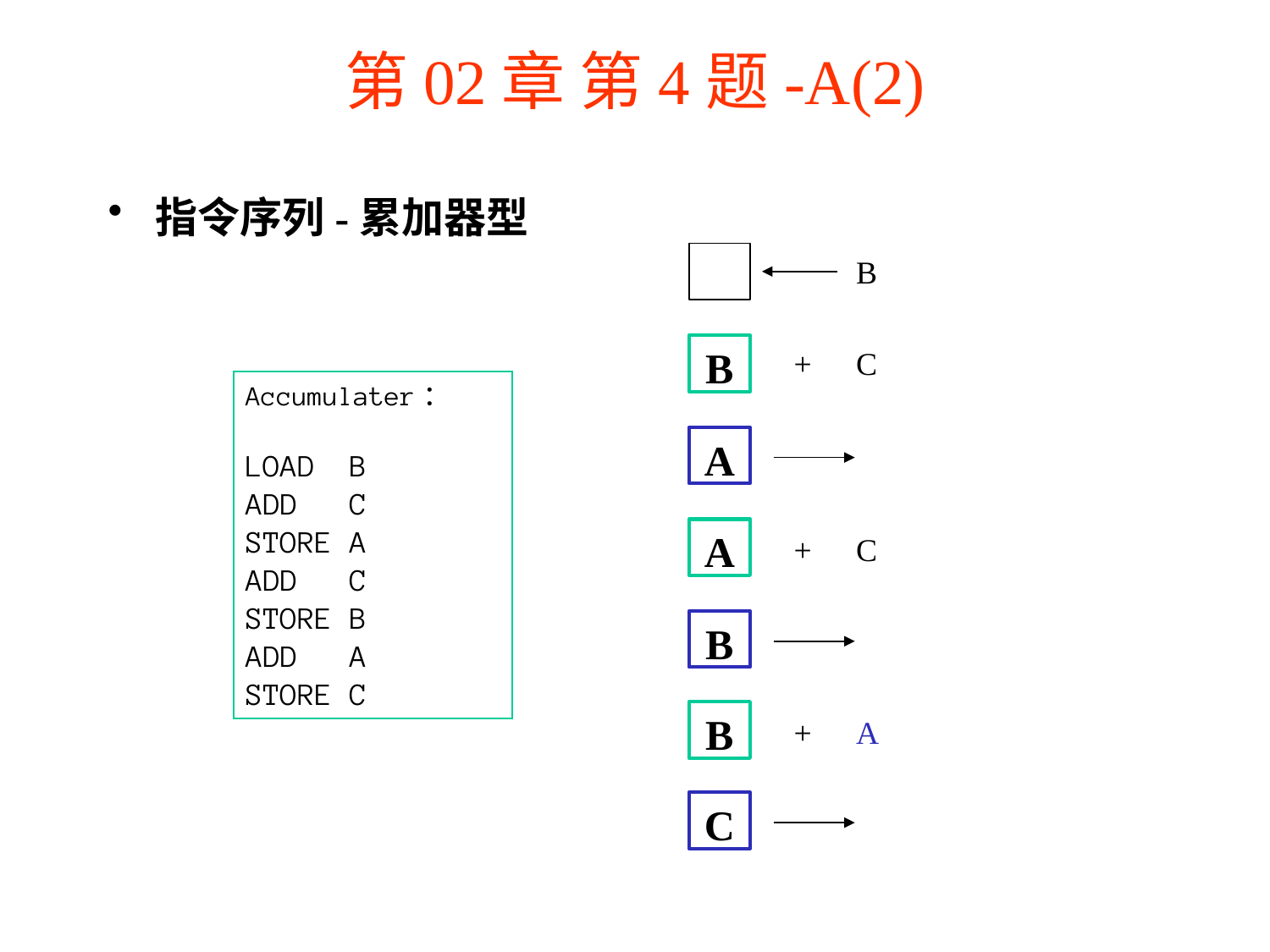

# 第02章 第4题-A(2)
指令序列-累加器型

B
B
+
C
Accumulater：

LOAD  B
ADD   C
STORE A
ADD   C
STORE B
ADD   A
STORE C
A
A
+
C
B
B
+
A
C